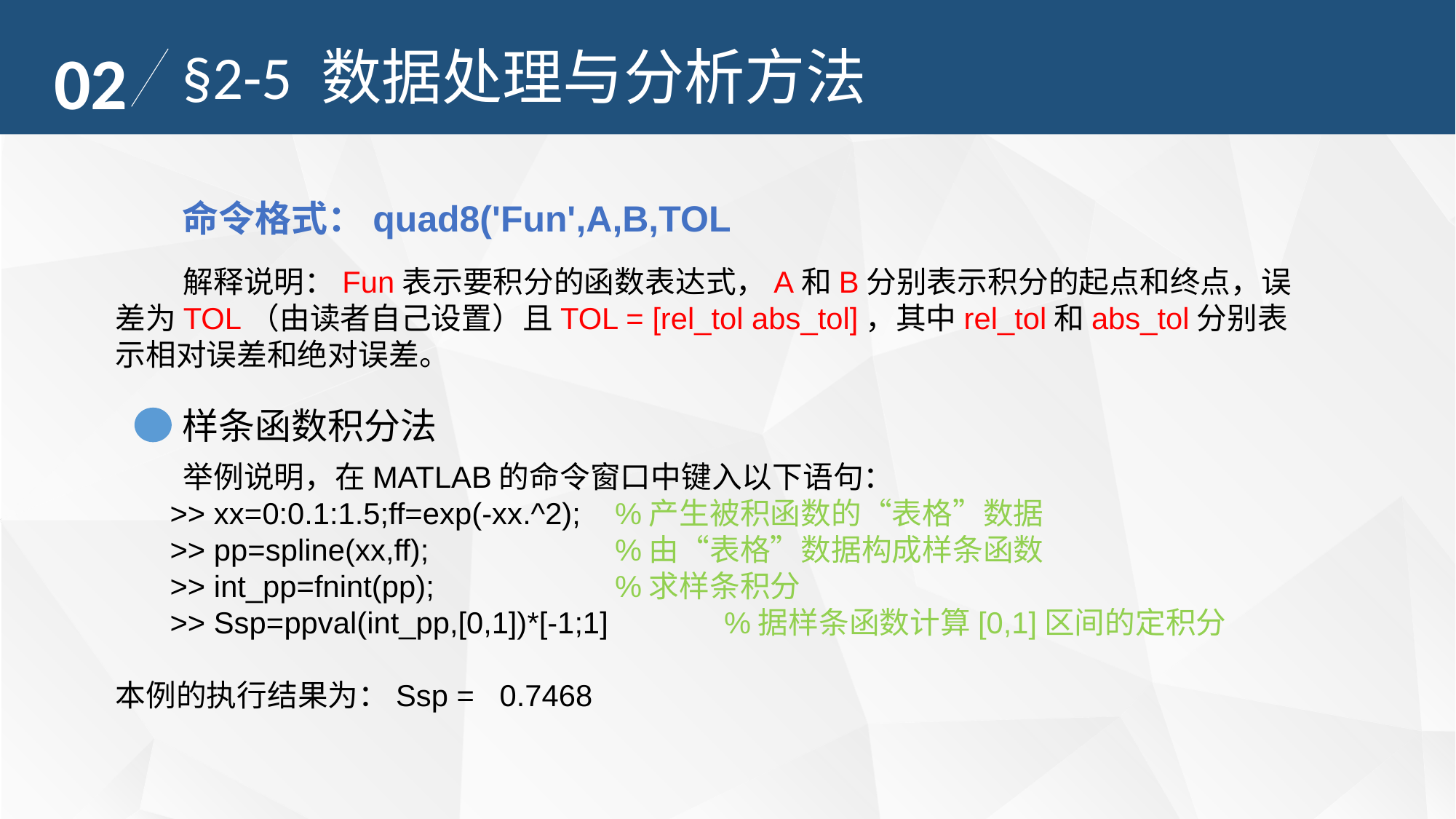

02
§2-5 数据处理与分析方法
命令格式：quad8('Fun',A,B,TOL
         解释说明：Fun表示要积分的函数表达式，A和B分别表示积分的起点和终点，误差为TOL（由读者自己设置）且TOL = [rel_tol abs_tol]，其中rel_tol和abs_tol分别表示相对误差和绝对误差。
样条函数积分法

         举例说明，在MATLAB的命令窗口中键入以下语句：
>> xx=0:0.1:1.5;ff=exp(-xx.^2);	 %产生被积函数的“表格”数据
>> pp=spline(xx,ff);		 %由“表格”数据构成样条函数
>> int_pp=fnint(pp);		 %求样条积分
>> Ssp=ppval(int_pp,[0,1])*[-1;1]	 %据样条函数计算[0,1]区间的定积分

本例的执行结果为：Ssp =   0.7468